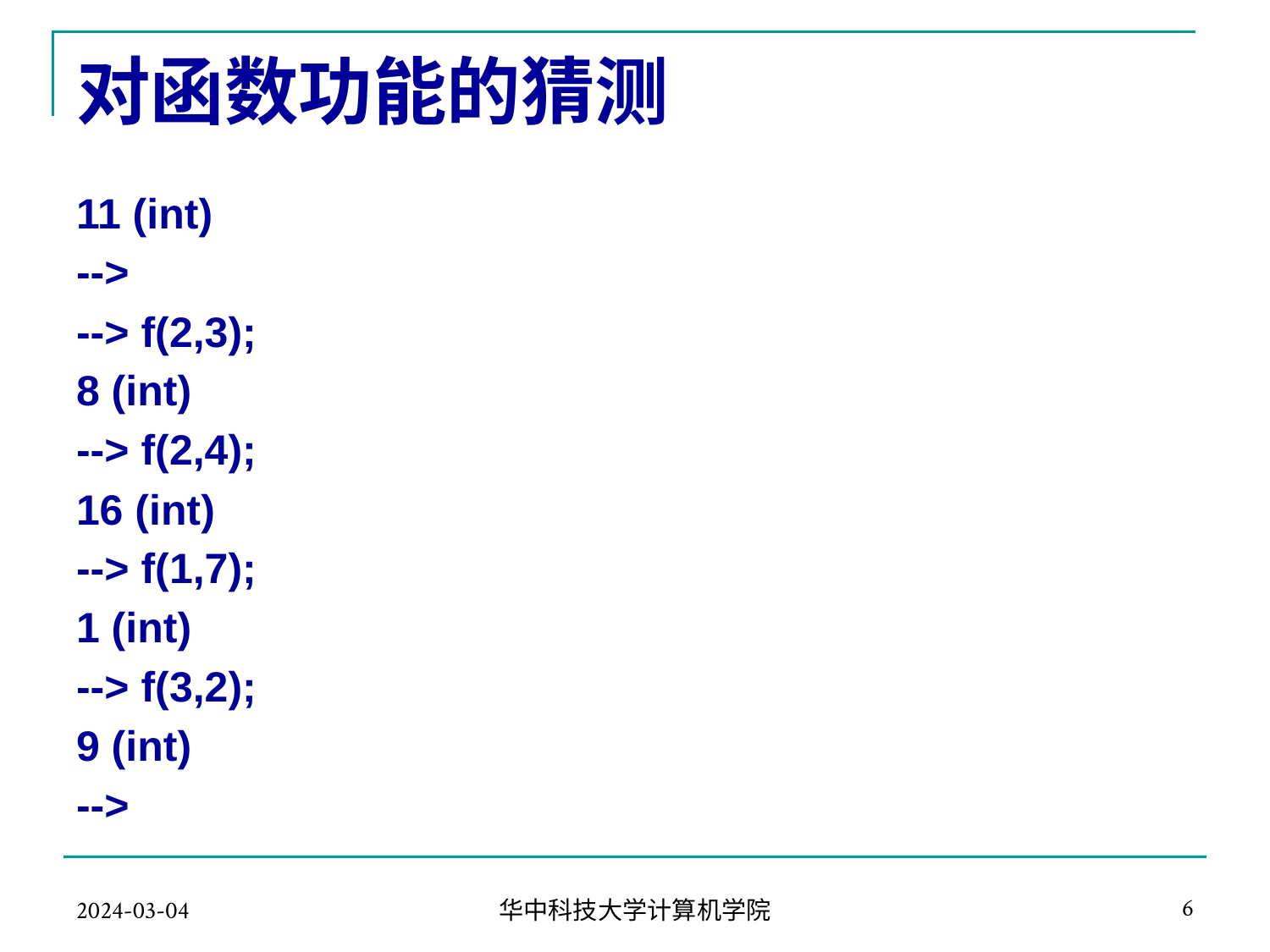

# 对函数功能的猜测
11 (int)
-->
--> f(2,3);
8 (int)
--> f(2,4);
16 (int)
--> f(1,7);
1 (int)
--> f(3,2);
9 (int)
-->
2024-03-04
6
华中科技大学计算机学院